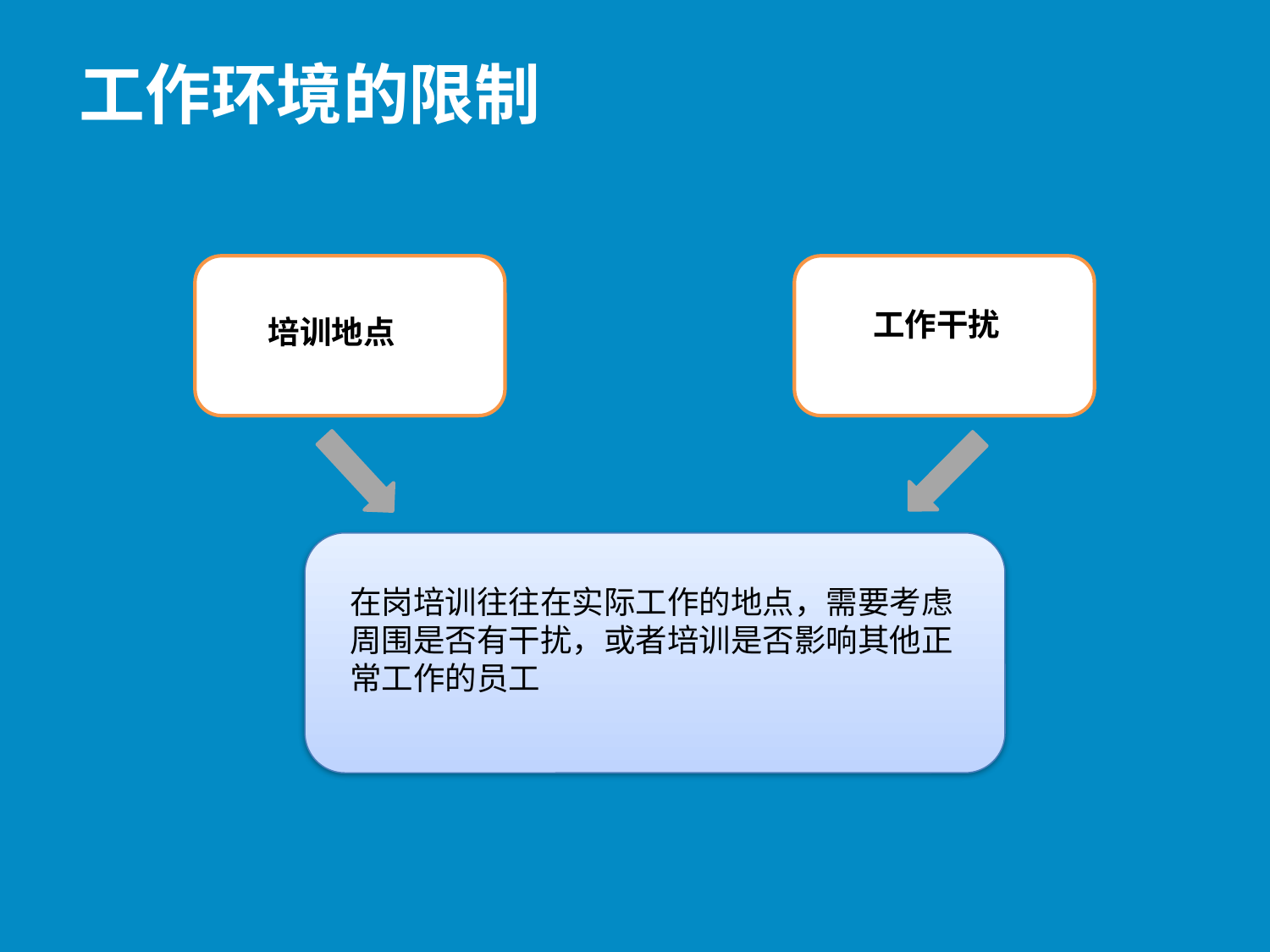

工作环境的限制

培训地点

工作干扰

在岗培训往往在实际工作的地点，需要考虑周围是否有干扰，或者培训是否影响其他正常工作的员工